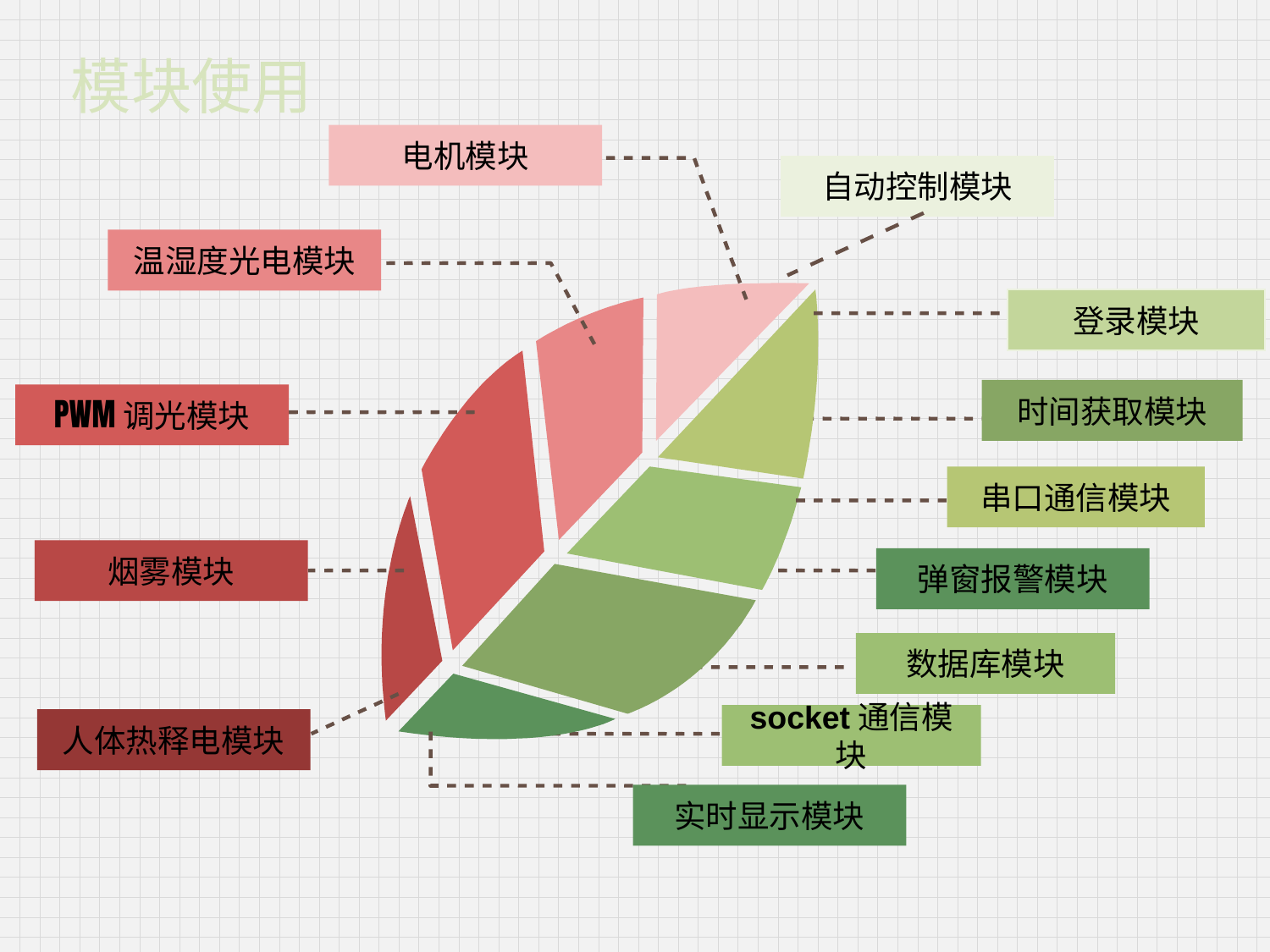

# 模块使用
电机模块
自动控制模块

温湿度光电模块

登录模块

时间获取模块
PWM调光模块

串口通信模块

烟雾模块
弹窗报警模块

数据库模块

socket通信模块
人体热释电模块

实时显示模块